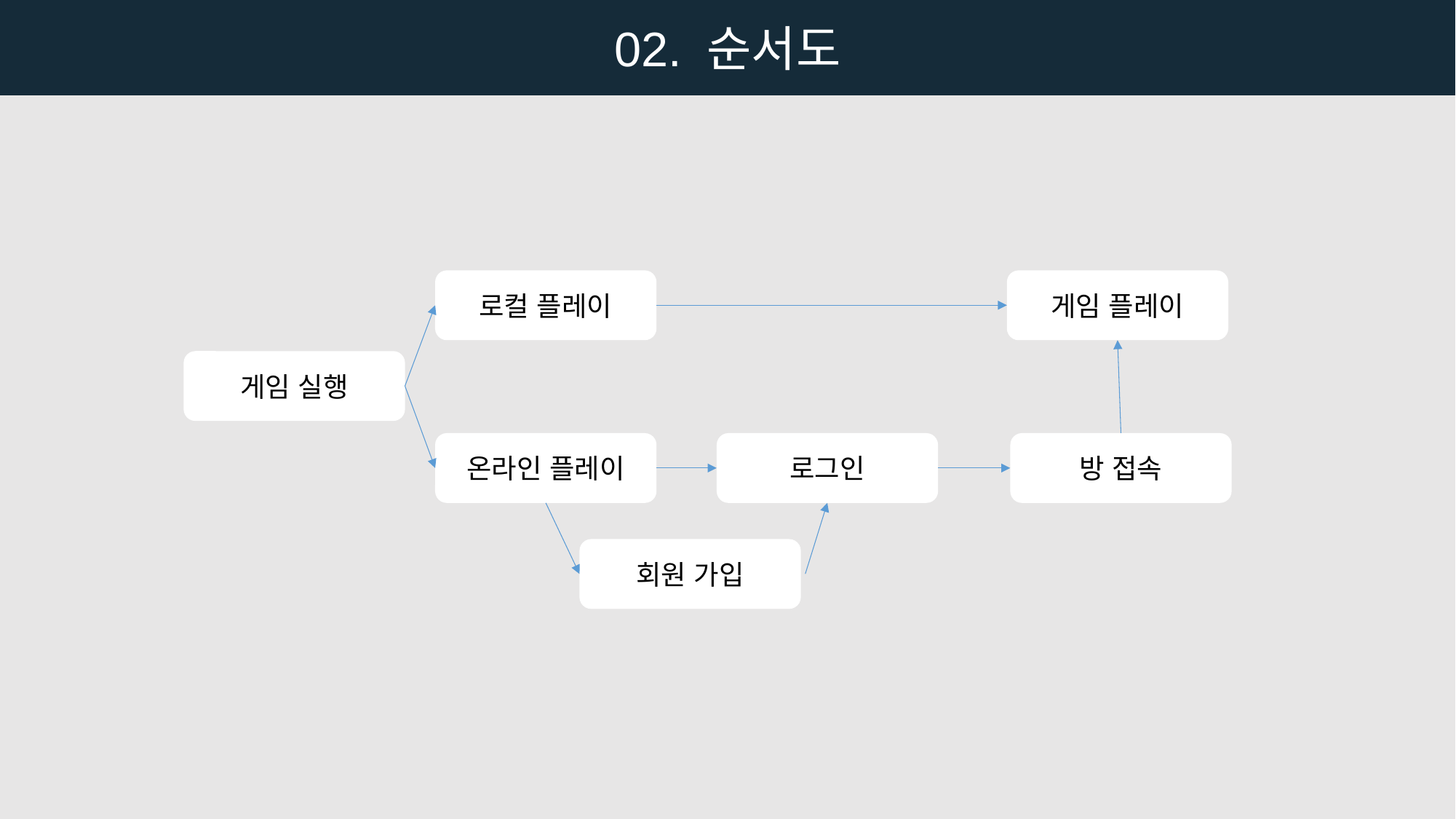

02. 순서도

로컬 플레이
게임 플레이
게임 실행
온라인 플레이
로그인
방 접속
회원 가입